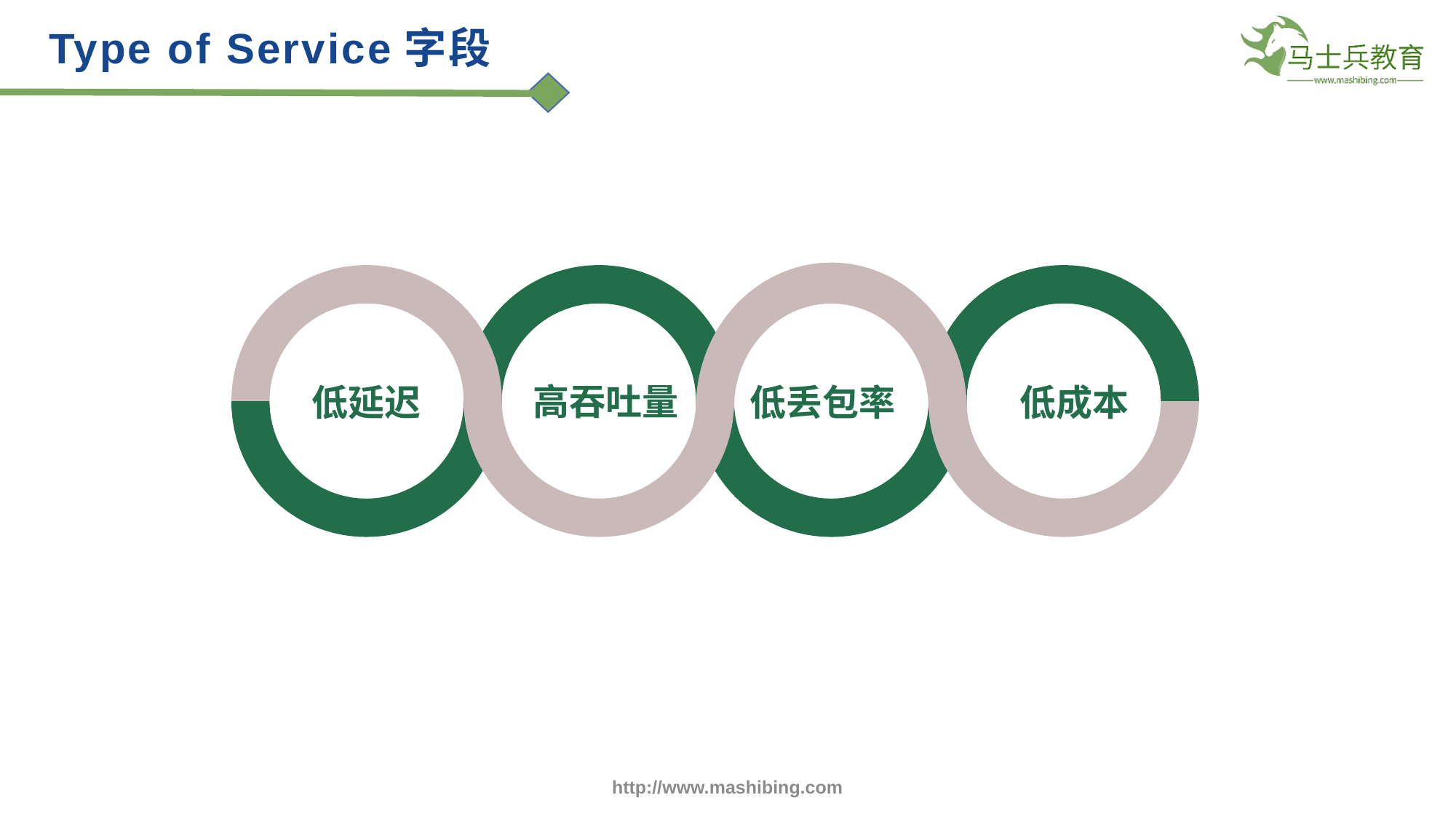

Type of Service字段

高吞吐量
低延迟
低丢包率
低成本